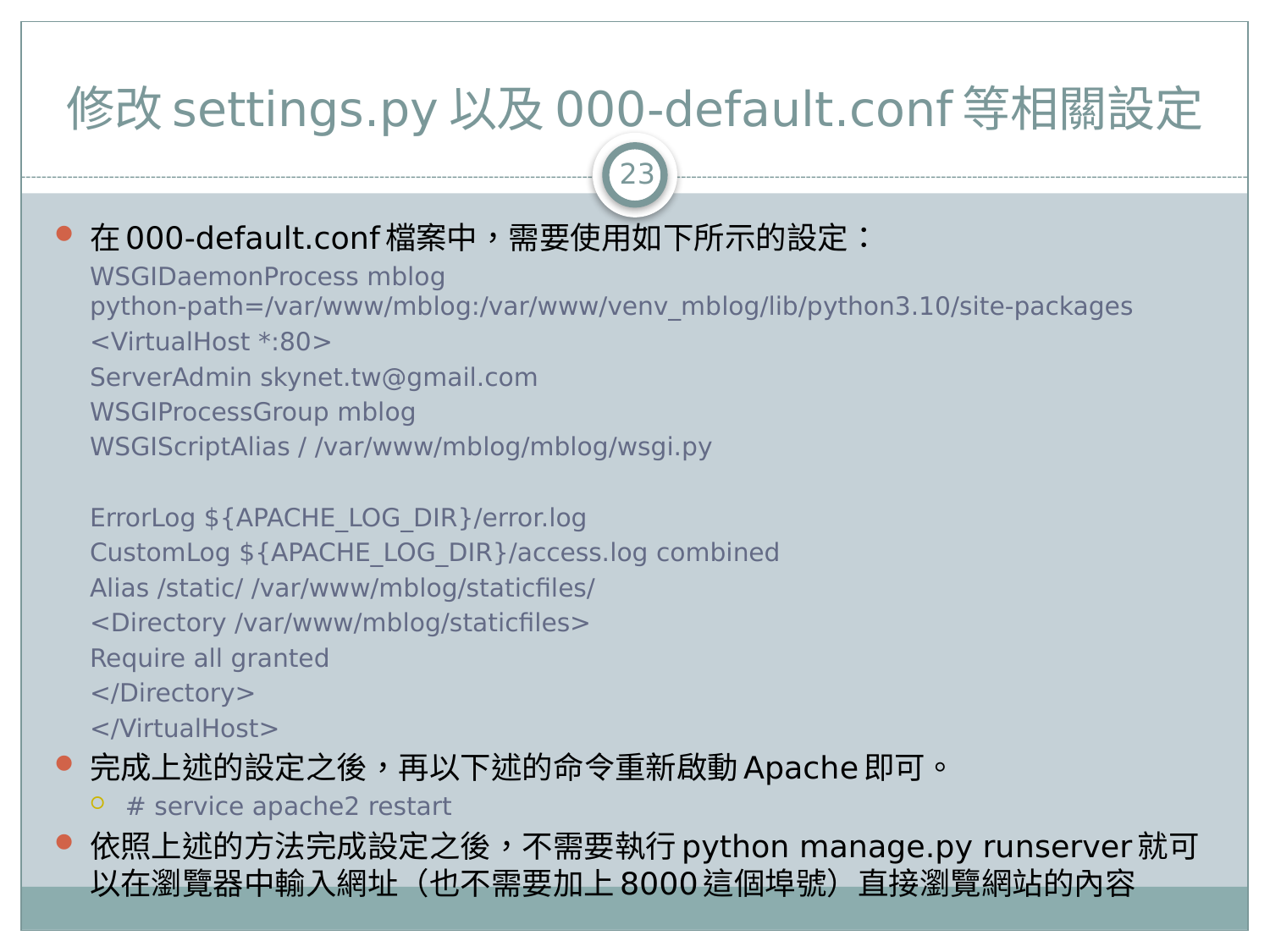

# 修改settings.py以及000-default.conf等相關設定
23
在000-default.conf檔案中，需要使用如下所示的設定：
WSGIDaemonProcess mblog python-path=/var/www/mblog:/var/www/venv_mblog/lib/python3.10/site-packages
<VirtualHost *:80>
	ServerAdmin skynet.tw@gmail.com
	WSGIProcessGroup mblog
	WSGIScriptAlias / /var/www/mblog/mblog/wsgi.py

	ErrorLog ${APACHE_LOG_DIR}/error.log
	CustomLog ${APACHE_LOG_DIR}/access.log combined
	Alias /static/ /var/www/mblog/staticfiles/
	<Directory /var/www/mblog/staticfiles>
		Require all granted
	</Directory>
</VirtualHost>
完成上述的設定之後，再以下述的命令重新啟動Apache即可。
# service apache2 restart
依照上述的方法完成設定之後，不需要執行python manage.py runserver就可以在瀏覽器中輸入網址（也不需要加上8000這個埠號）直接瀏覽網站的內容